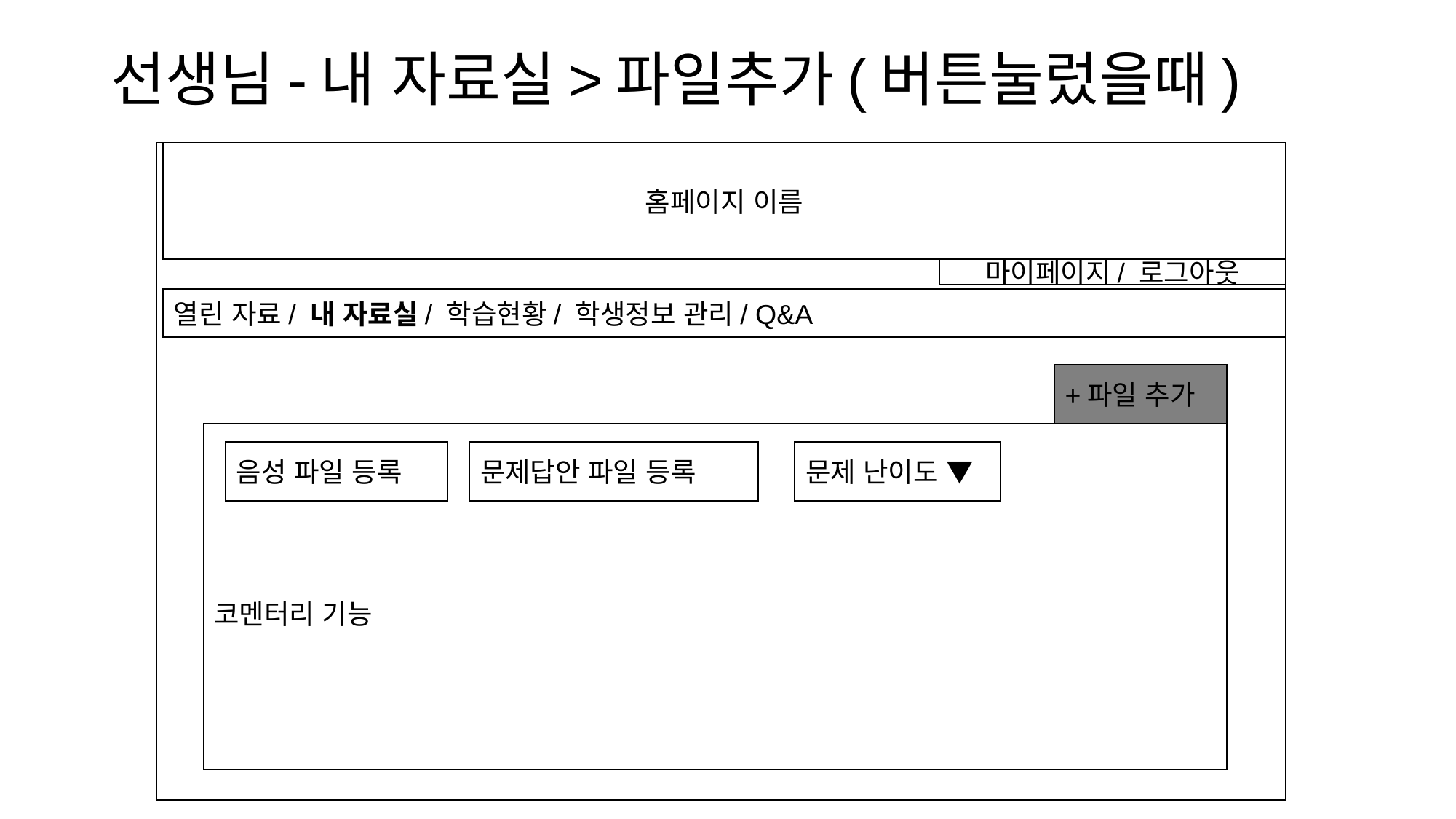

# 선생님-내 자료실>파일추가(버튼눌렀을때)

홈페이지 이름
마이페이지/ 로그아웃
열린 자료/ 내 자료실/ 학습현황/ 학생정보 관리/ Q&A
+파일 추가

코멘터리 기능
문제 난이도 ▼
음성 파일 등록
문제답안 파일 등록